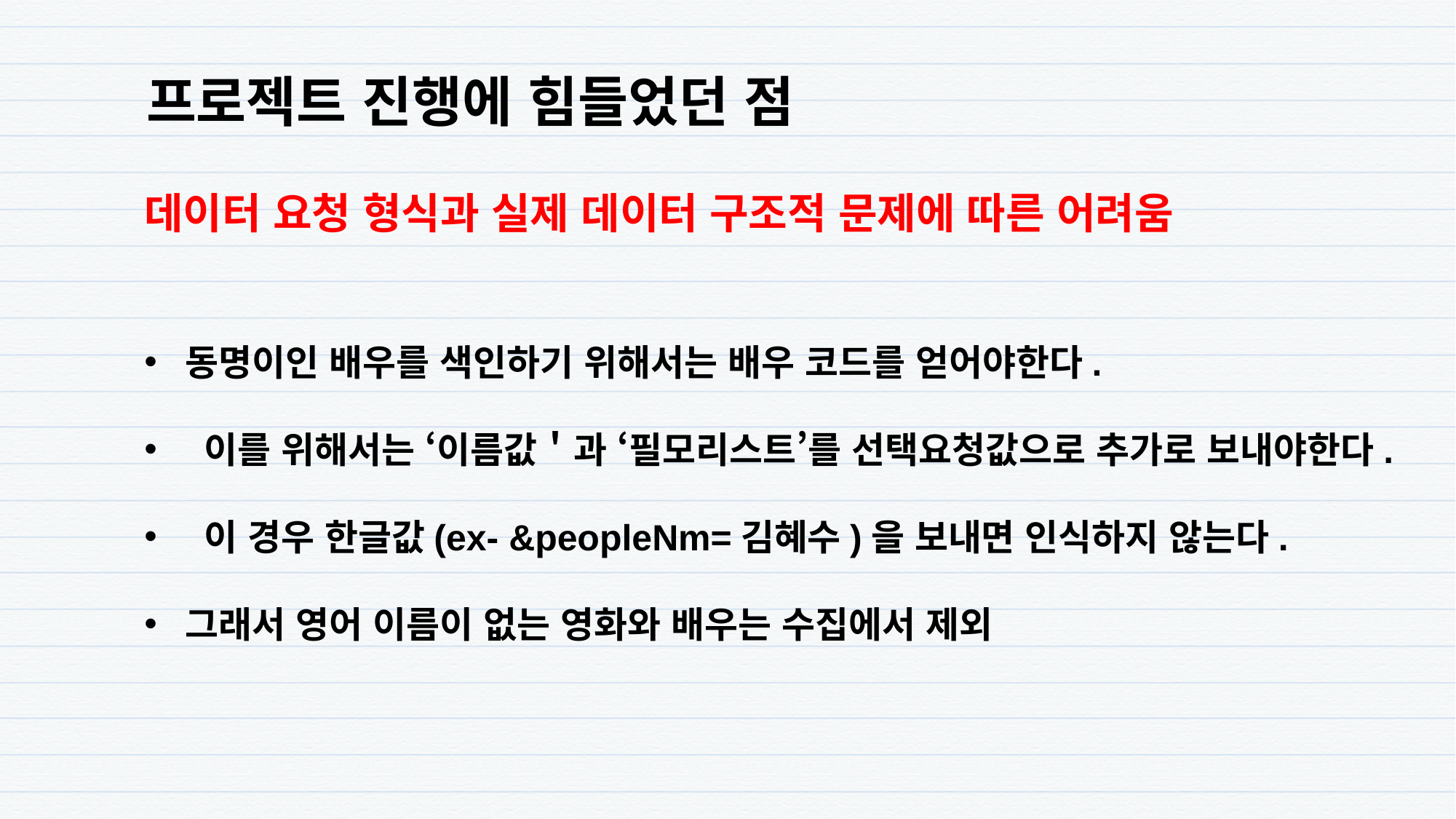

프로젝트 진행에 힘들었던 점
데이터 요청 형식과 실제 데이터 구조적 문제에 따른 어려움

동명이인 배우를 색인하기 위해서는 배우 코드를 얻어야한다.

 이를 위해서는 ‘이름값＇과 ‘필모리스트’를 선택요청값으로 추가로 보내야한다.

 이 경우 한글값(ex- &peopleNm=김혜수)을 보내면 인식하지 않는다.

그래서 영어 이름이 없는 영화와 배우는 수집에서 제외